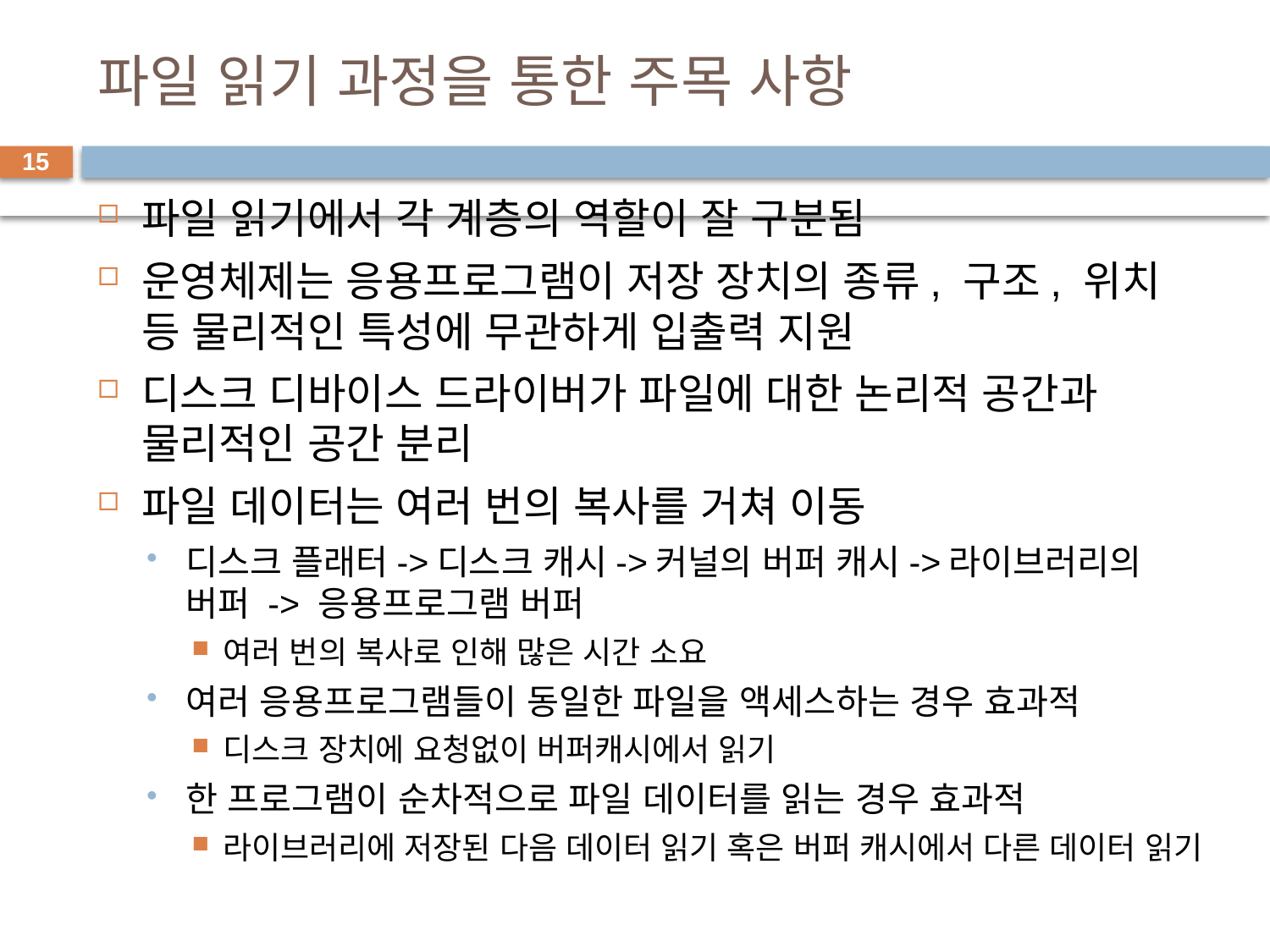

# 파일 읽기 과정을 통한 주목 사항
15
파일 읽기에서 각 계층의 역할이 잘 구분됨
운영체제는 응용프로그램이 저장 장치의 종류, 구조, 위치 등 물리적인 특성에 무관하게 입출력 지원
디스크 디바이스 드라이버가 파일에 대한 논리적 공간과 물리적인 공간 분리
파일 데이터는 여러 번의 복사를 거쳐 이동
디스크 플래터->디스크 캐시->커널의 버퍼 캐시->라이브러리의 버퍼 -> 응용프로그램 버퍼
여러 번의 복사로 인해 많은 시간 소요
여러 응용프로그램들이 동일한 파일을 액세스하는 경우 효과적
디스크 장치에 요청없이 버퍼캐시에서 읽기
한 프로그램이 순차적으로 파일 데이터를 읽는 경우 효과적
라이브러리에 저장된 다음 데이터 읽기 혹은 버퍼 캐시에서 다른 데이터 읽기